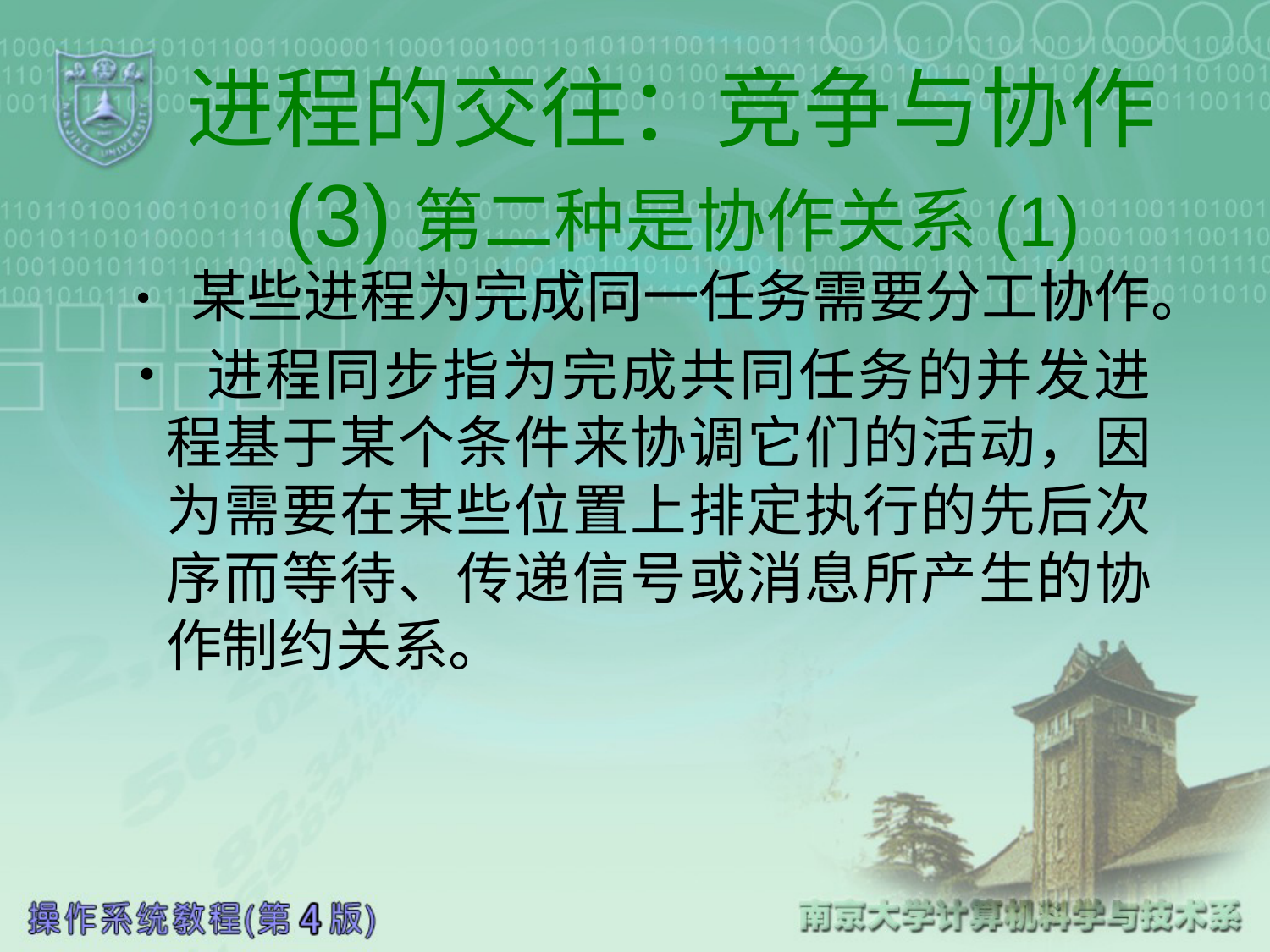

# 进程的交往：竞争与协作(3)第二种是协作关系(1)
• 某些进程为完成同一任务需要分工协作。
• 进程同步指为完成共同任务的并发进程基于某个条件来协调它们的活动，因为需要在某些位置上排定执行的先后次序而等待、传递信号或消息所产生的协作制约关系。